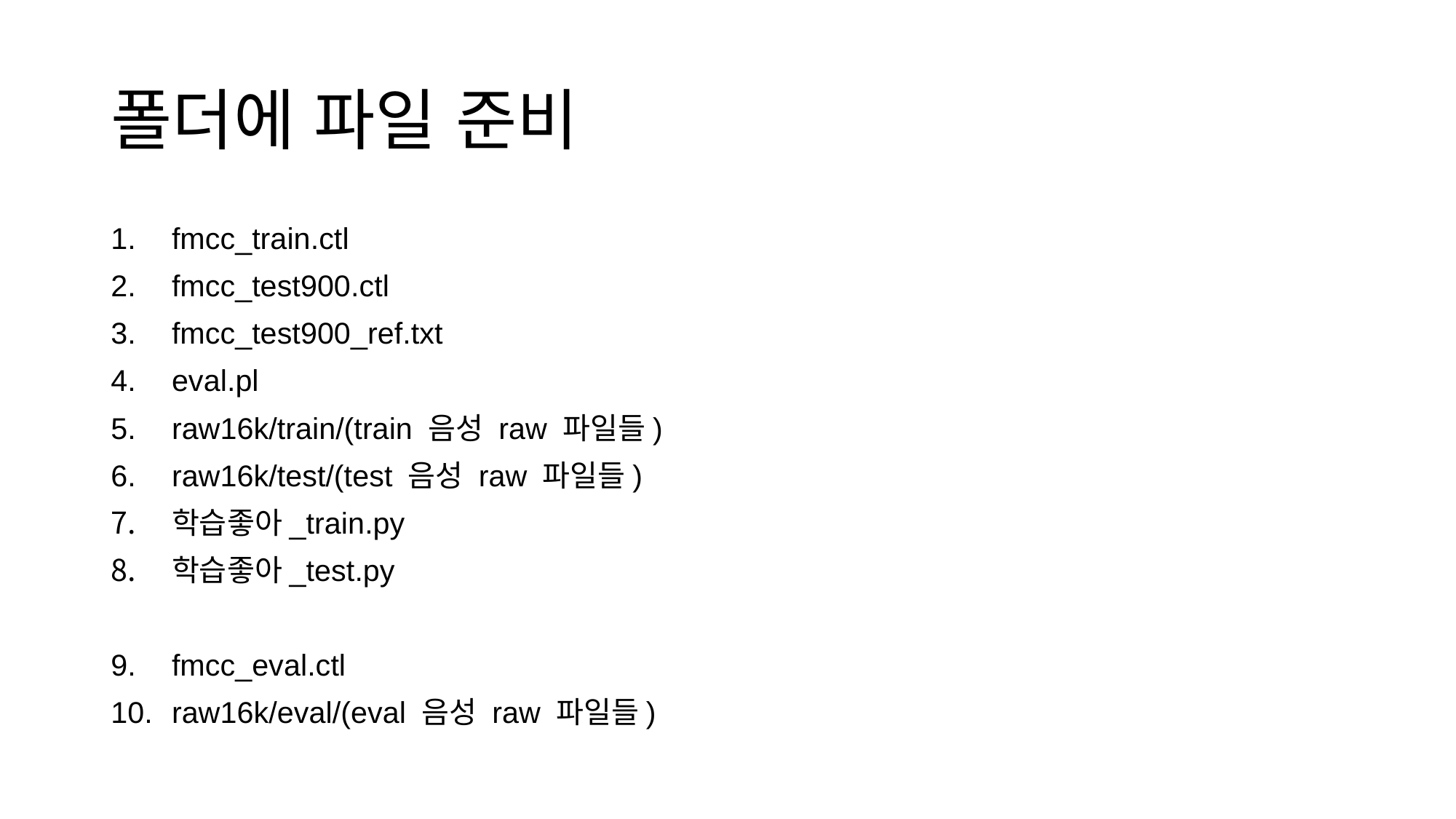

# 폴더에 파일 준비
fmcc_train.ctl
fmcc_test900.ctl
fmcc_test900_ref.txt
eval.pl
raw16k/train/(train 음성 raw 파일들)
raw16k/test/(test 음성 raw 파일들)
학습좋아_train.py
학습좋아_test.py

fmcc_eval.ctl
raw16k/eval/(eval 음성 raw 파일들)